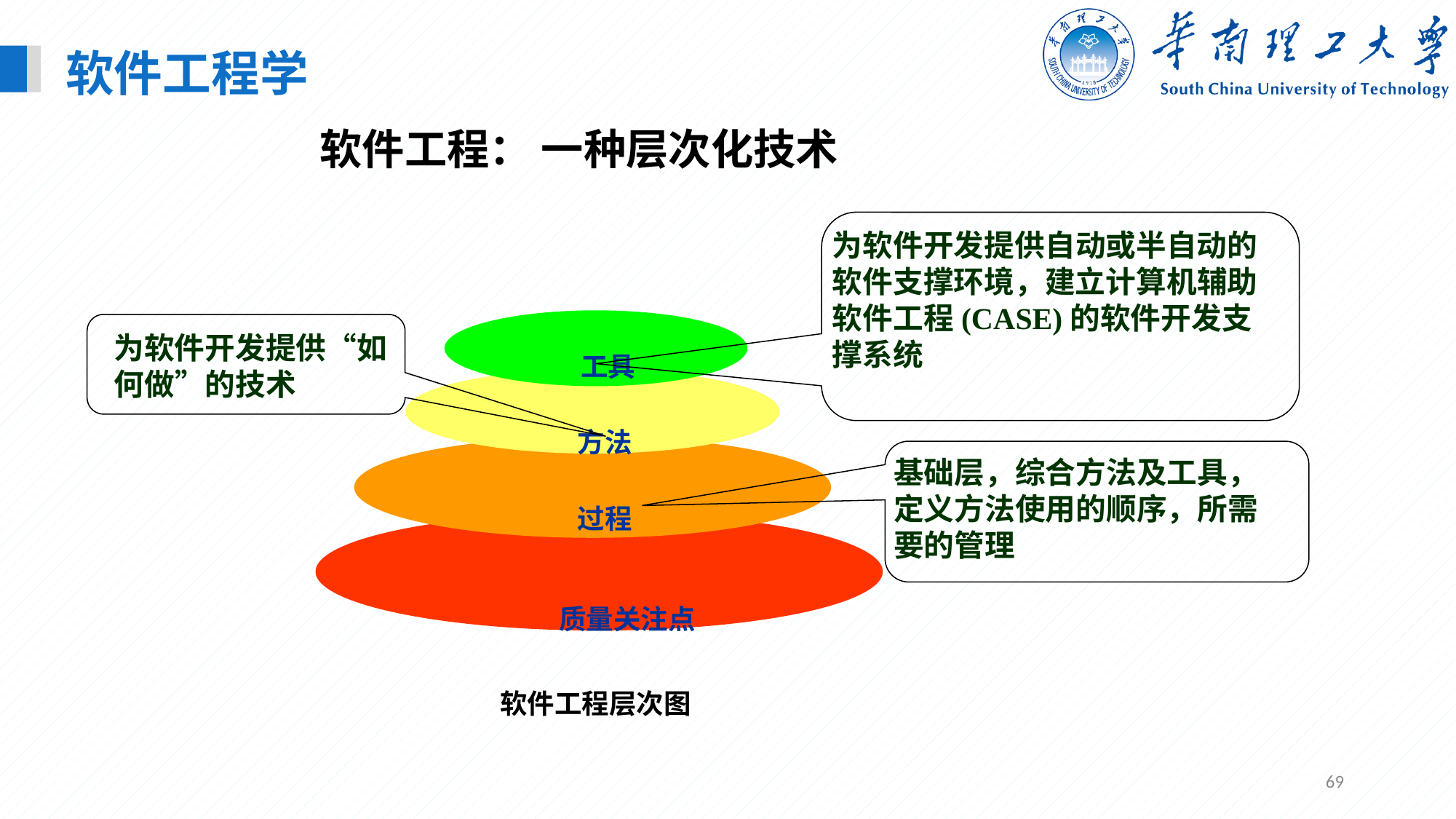

软件工程学
软件工程： 一种层次化技术

为软件开发提供自动或半自动的软件支撑环境，建立计算机辅助软件工程(CASE)的软件开发支撑系统

工具

方法

过程

质量关注点
	软件工程层次图

为软件开发提供“如何做”的技术

基础层，综合方法及工具，定义方法使用的顺序，所需要的管理
69